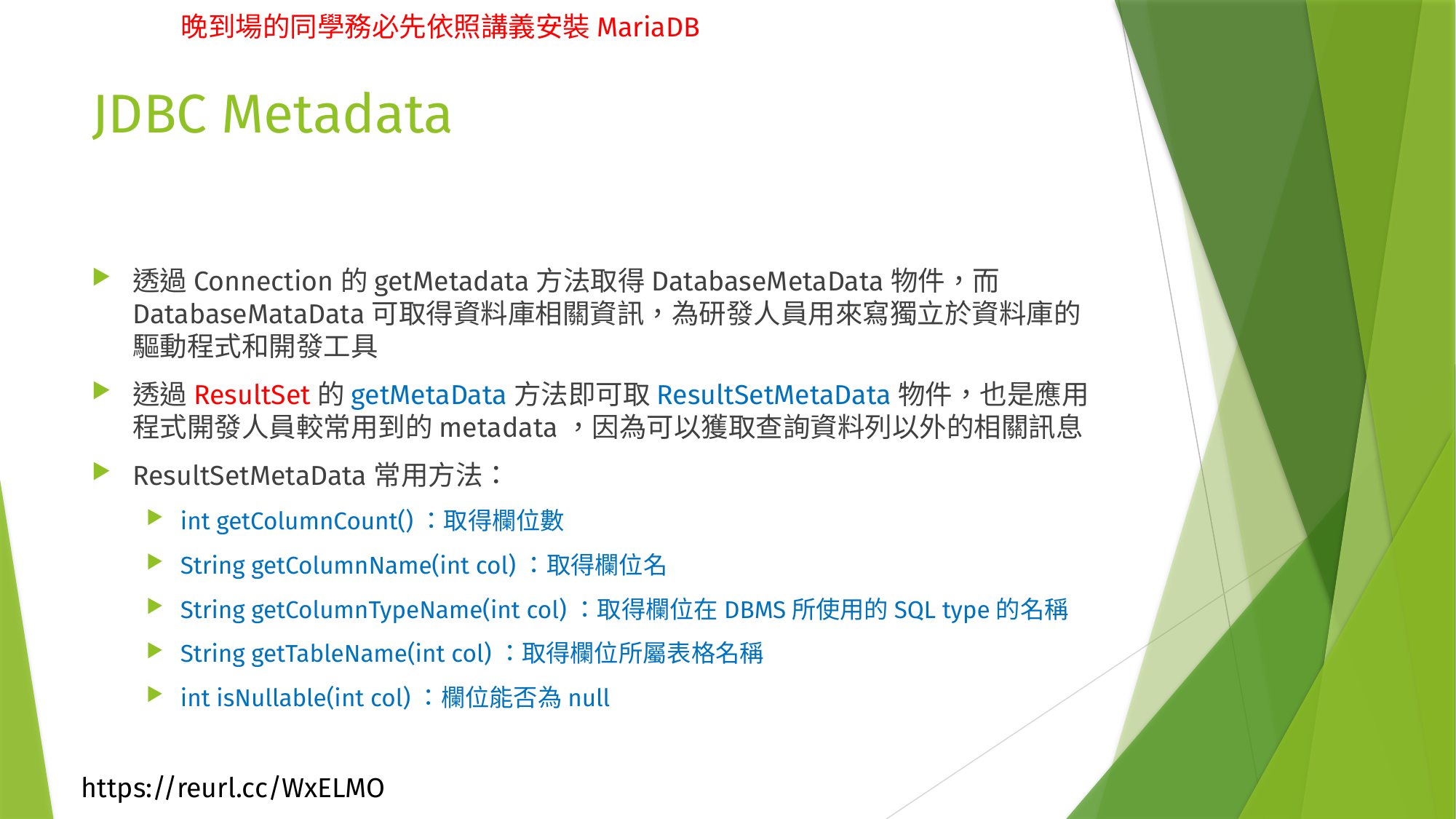

# JDBC Metadata
透過Connection的getMetadata方法取得DatabaseMetaData物件，而DatabaseMataData可取得資料庫相關資訊，為研發人員用來寫獨立於資料庫的驅動程式和開發工具
透過ResultSet的getMetaData方法即可取ResultSetMetaData物件，也是應用程式開發人員較常用到的metadata，因為可以獲取查詢資料列以外的相關訊息
ResultSetMetaData常用方法：
int getColumnCount()：取得欄位數
String getColumnName(int col)：取得欄位名
String getColumnTypeName(int col)：取得欄位在DBMS所使用的SQL type的名稱
String getTableName(int col)：取得欄位所屬表格名稱
int isNullable(int col)：欄位能否為null